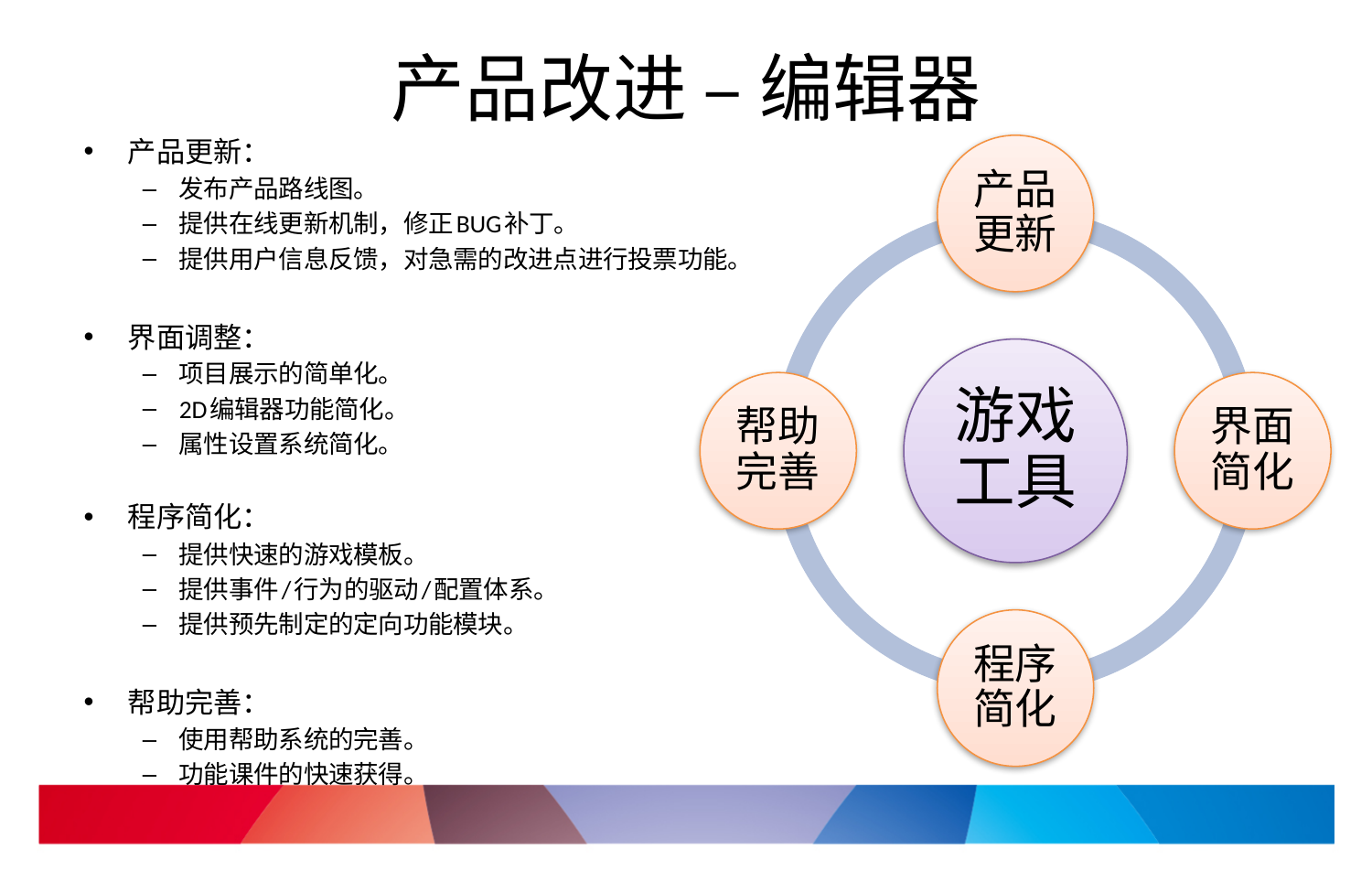

# 产品改进 – 编辑器
产品更新：
发布产品路线图。
提供在线更新机制，修正BUG补丁。
提供用户信息反馈，对急需的改进点进行投票功能。

界面调整：
项目展示的简单化。
2D编辑器功能简化。
属性设置系统简化。

程序简化：
提供快速的游戏模板。
提供事件/行为的驱动/配置体系。
提供预先制定的定向功能模块。

帮助完善：
使用帮助系统的完善。
功能课件的快速获得。
游戏工具
产品更新
界面简化
程序简化
帮助完善